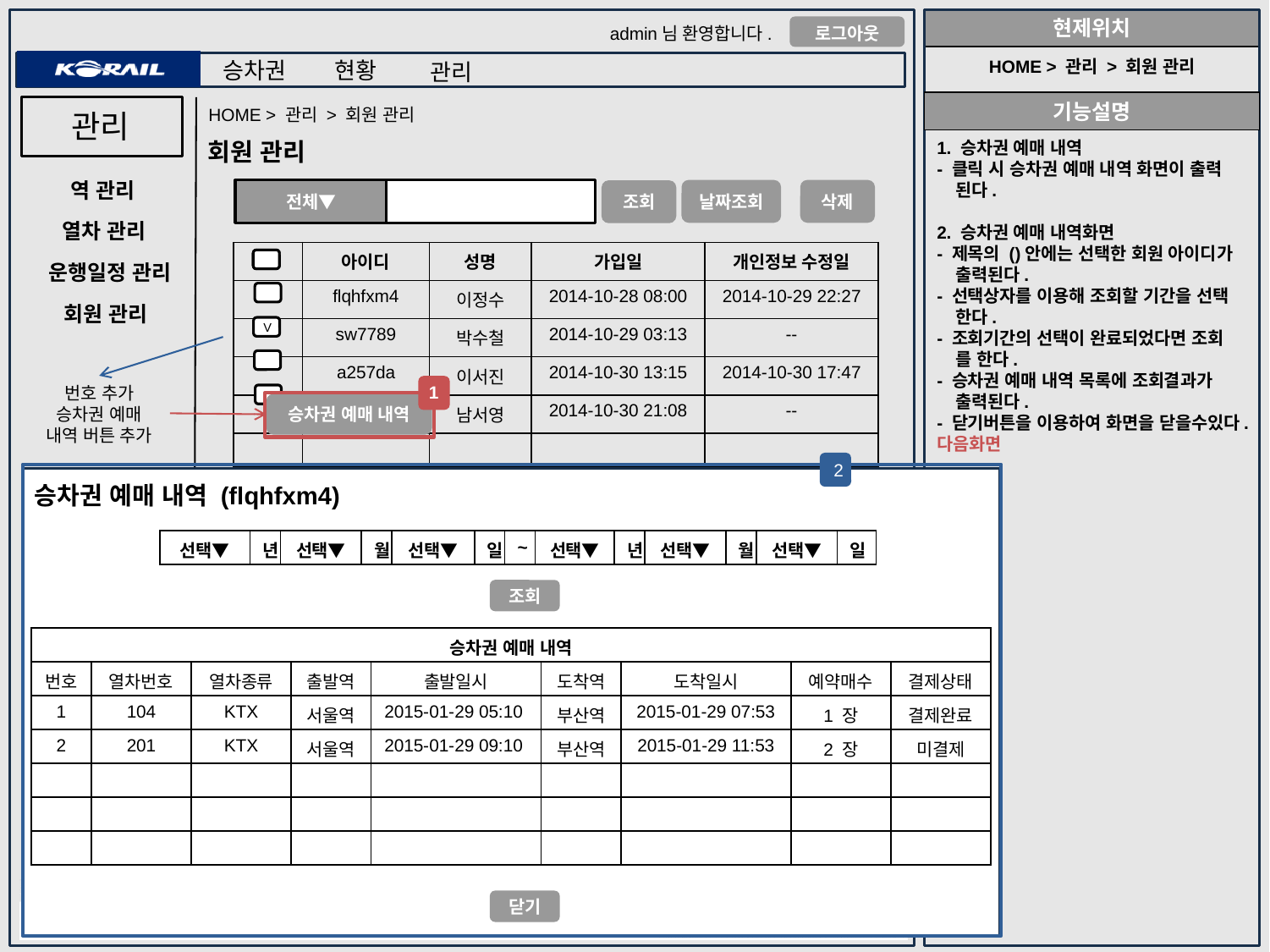

HOME > 관리 > 회원 관리
HOME > 관리 > 회원 관리
관리
1. 승차권 예매 내역
- 클릭 시 승차권 예매 내역 화면이 출력
   된다.

2. 승차권 예매 내역화면
- 제목의 ()안에는 선택한 회원 아이디가
   출력된다.
- 선택상자를 이용해 조회할 기간을 선택
   한다.
- 조회기간의 선택이 완료되었다면 조회
   를 한다.
- 승차권 예매 내역 목록에 조회결과가
   출력된다.
- 닫기버튼을 이용하여 화면을 닫을수있다.
다음화면
회원 관리
역 관리

날짜조회
삭제
전체▼
조회
열차 관리
|  | 아이디 | 성명 | 가입일 | 개인정보 수정일 |
| --- | --- | --- | --- | --- |
|  | flqhfxm4 | 이정수 | 2014-10-28 08:00 | 2014-10-29 22:27 |
|  | sw7789 | 박수철 | 2014-10-29 03:13 | -- |
|  | a257da | 이서진 | 2014-10-30 13:15 | 2014-10-30 17:47 |
|  | dswsa2 | 남서영 | 2014-10-30 21:08 | -- |
|  |  |  |  |  |
|  |  |  |  |  |
|  |  |  |  |  |
|  |  |  |  |  |
|  |  |  |  |  |

운행일정 관리

회원 관리
V

1
번호 추가
승차권 예매
내역 버튼 추가

승차권 예매 내역
2

승차권 예매 내역 (flqhfxm4)
| 선택▼ | 년 | 선택▼ | 월 | 선택▼ | 일 | ~ | 선택▼ | 년 | 선택▼ | 월 | 선택▼ | 일 |
| --- | --- | --- | --- | --- | --- | --- | --- | --- | --- | --- | --- | --- |
조회
| 상세정보 |  |  |  |
| --- | --- | --- | --- |
| 아이디 | flqhfxm4 | 성명 | 이정수 |
| 가입일 | 2014-10-28 08:00 | 개인정보 수정일 | 2014-10-29 22:27 |
| 전화번호 | -- | 휴대전화번호 | 010-2247-01:47 |
| 이메일 | flqhfxm4@naver.com | 성별 | 남 |
| 우편번호 | 210-791 | 주소 | 강원도 강릉시 견소 |
| 상세주소 | 송정한신아파트 (101동 305호) |  |  |
| 승차권 예매 내역 |  |  |  |  |  |  |  |  |
| --- | --- | --- | --- | --- | --- | --- | --- | --- |
| 번호 | 열차번호 | 열차종류 | 출발역 | 출발일시 | 도착역 | 도착일시 | 예약매수 | 결제상태 |
| 1 | 104 | KTX | 서울역 | 2015-01-29 05:10 | 부산역 | 2015-01-29 07:53 | 1 장 | 결제완료 |
| 2 | 201 | KTX | 서울역 | 2015-01-29 09:10 | 부산역 | 2015-01-29 11:53 | 2 장 | 미결제 |
|  |  |  |  |  |  |  |  |  |
|  |  |  |  |  |  |  |  |  |
|  |  |  |  |  |  |  |  |  |
닫기